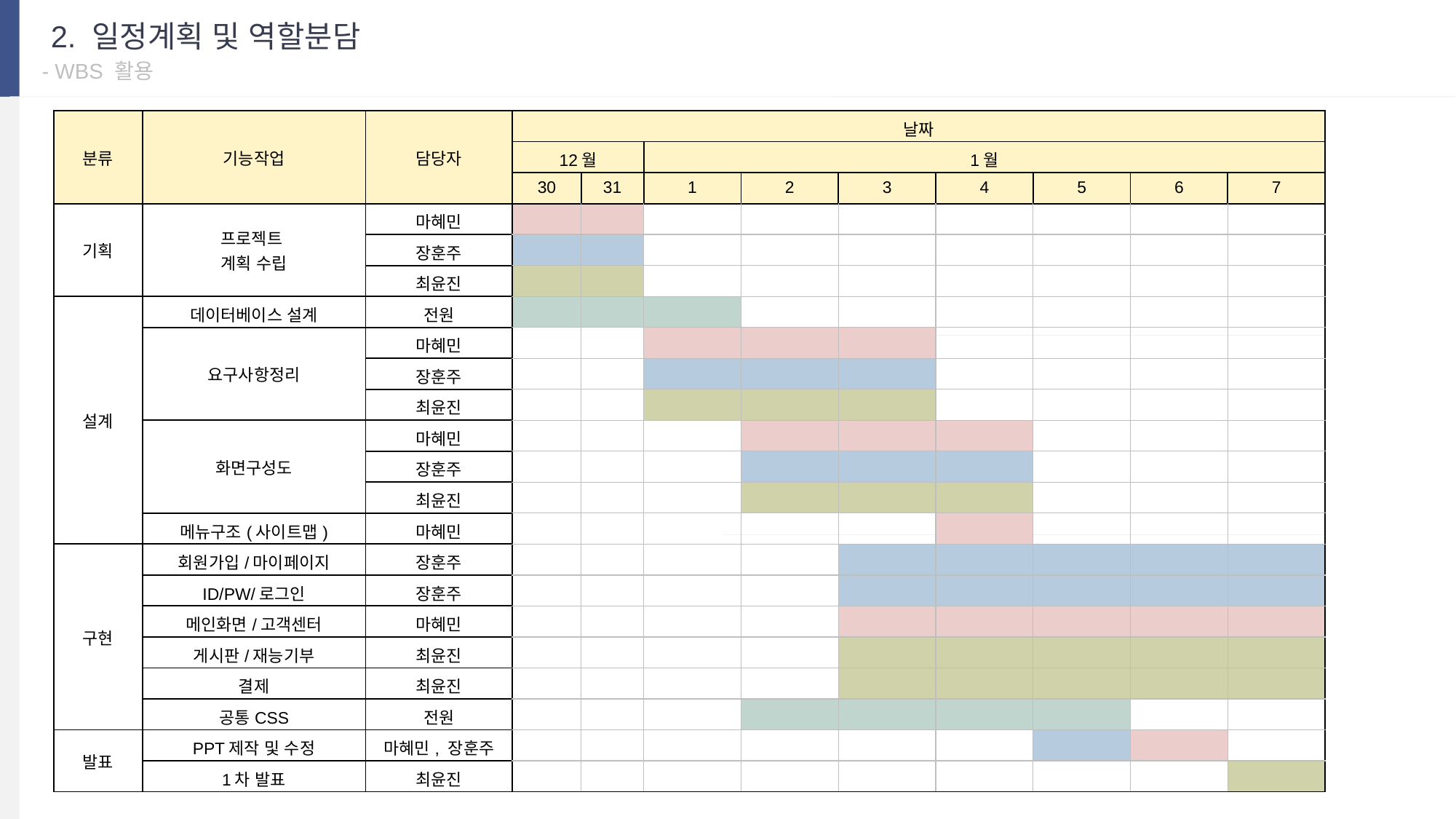

2. 일정계획 및 역할분담
- WBS 활용
| 분류 | 기능작업 | 담당자 | 날짜 |  |  |  |  |  |  |  |  |
| --- | --- | --- | --- | --- | --- | --- | --- | --- | --- | --- | --- |
|  |  |  | 12월 |  | 1월 |  |  |  |  |  |  |
|  |  |  | 30 | 31 | 1 | 2 | 3 | 4 | 5 | 6 | 7 |
| 기획 | 프로젝트 계획 수립 | 마혜민 |  |  |  |  |  |  |  |  |  |
|  |  | 장훈주 |  |  |  |  |  |  |  |  |  |
|  |  | 최윤진 |  |  |  |  |  |  |  |  |  |
| 설계 | 데이터베이스 설계 | 전원 |  |  |  |  |  |  |  |  |  |
|  | 요구사항정리 | 마혜민 |  |  |  |  |  |  |  |  |  |
|  |  | 장훈주 |  |  |  |  |  |  |  |  |  |
|  |  | 최윤진 |  |  |  |  |  |  |  |  |  |
|  | 화면구성도 | 마혜민 |  |  |  |  |  |  |  |  |  |
|  |  | 장훈주 |  |  |  |  |  |  |  |  |  |
|  |  | 최윤진 |  |  |  |  |  |  |  |  |  |
|  | 메뉴구조(사이트맵) | 마혜민 |  |  |  |  |  |  |  |  |  |
| 구현 | 회원가입/마이페이지 | 장훈주 |  |  |  |  |  |  |  |  |  |
|  | ID/PW/로그인 | 장훈주 |  |  |  |  |  |  |  |  |  |
|  | 메인화면/고객센터 | 마혜민 |  |  |  |  |  |  |  |  |  |
|  | 게시판/재능기부 | 최윤진 |  |  |  |  |  |  |  |  |  |
|  | 결제 | 최윤진 |  |  |  |  |  |  |  |  |  |
|  | 공통CSS | 전원 |  |  |  |  |  |  |  |  |  |
| 발표 | PPT제작 및 수정 | 마혜민, 장훈주 |  |  |  |  |  |  |  |  |  |
|  | 1차 발표 | 최윤진 |  |  |  |  |  |  |  |  |  |